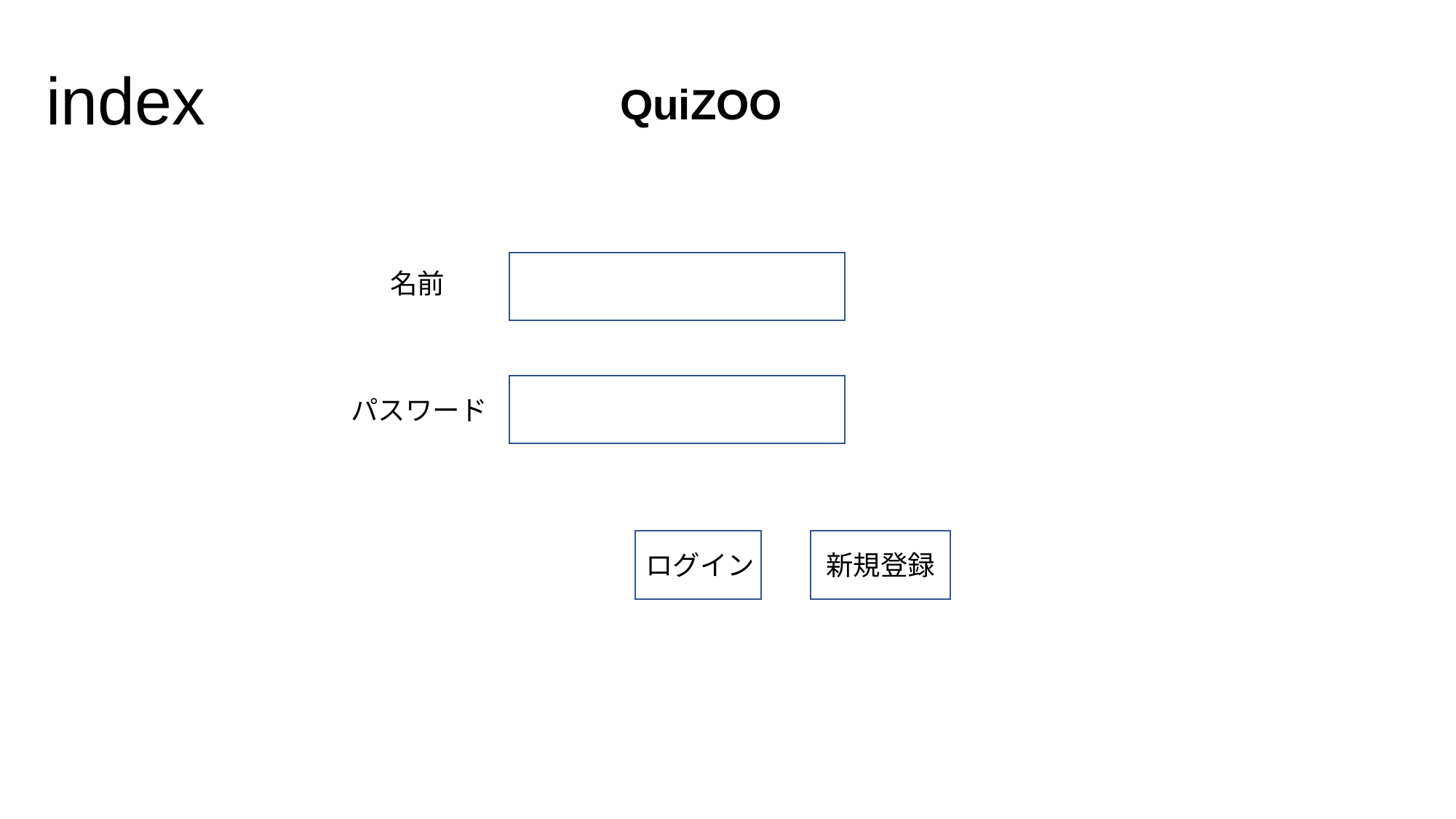

# index
QuiZOO

名前

パスワード

ログイン
新規登録